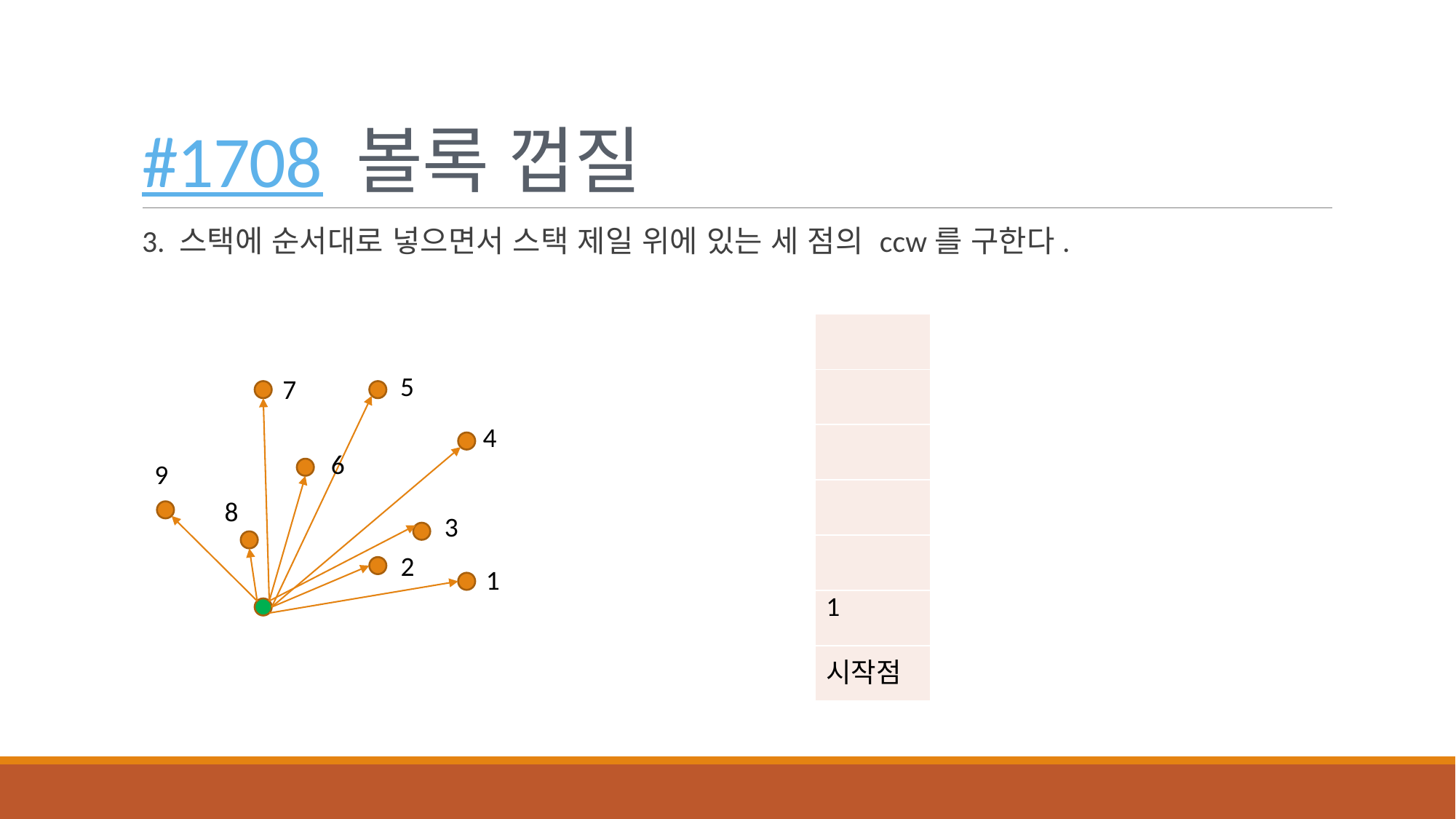

# #1708 볼록 껍질
3. 스택에 순서대로 넣으면서 스택 제일 위에 있는 세 점의 ccw를 구한다.
|  |
| --- |
|  |
|  |
|  |
|  |
| 1 |
| 시작점 |
5
7

4

6
9

8

3

2

1